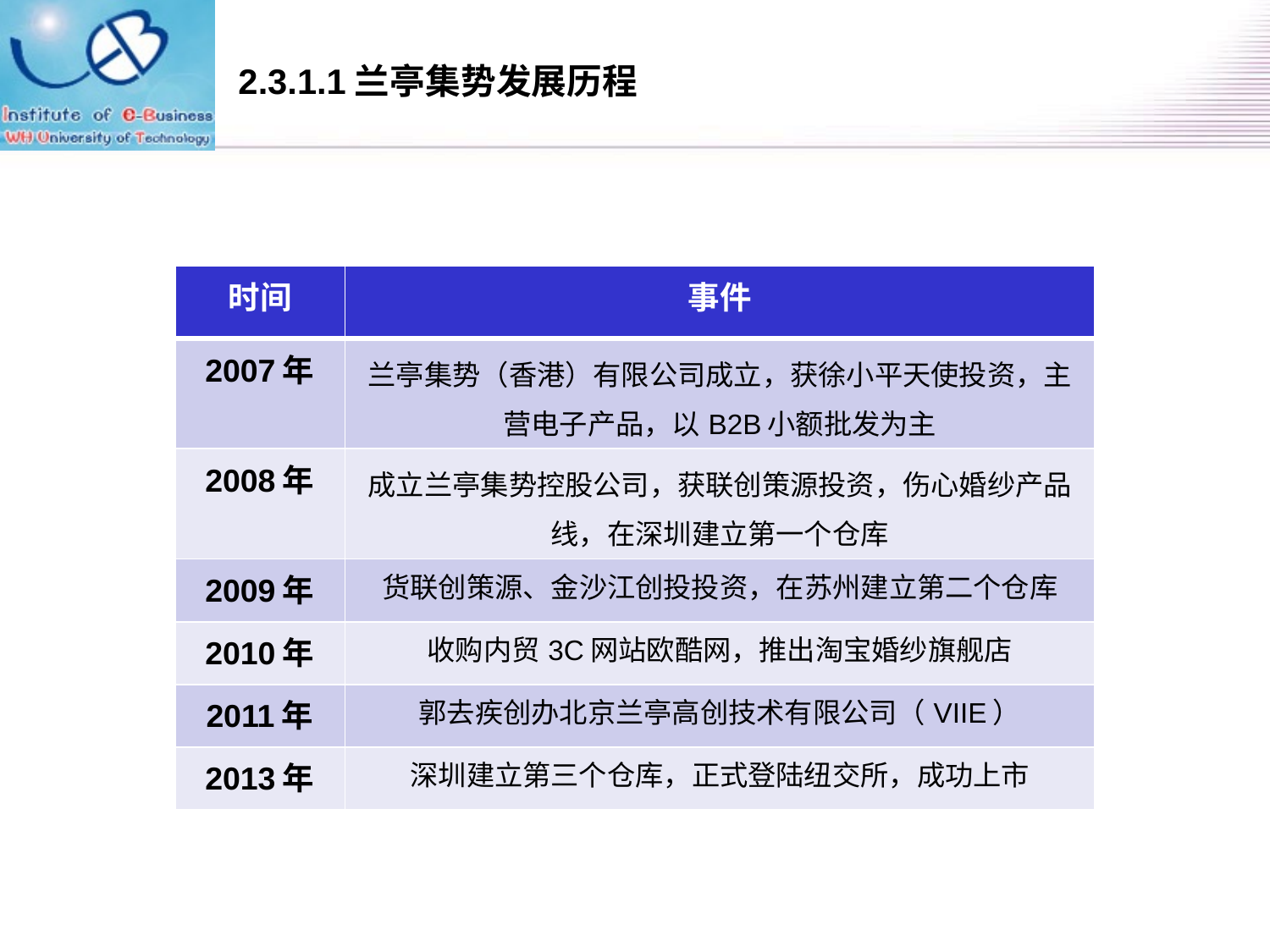

# 2.3.1.1兰亭集势发展历程
| 时间 | 事件 |
| --- | --- |
| 2007年 | 兰亭集势（香港）有限公司成立，获徐小平天使投资，主营电子产品，以B2B小额批发为主 |
| 2008年 | 成立兰亭集势控股公司，获联创策源投资，伤心婚纱产品线，在深圳建立第一个仓库 |
| 2009年 | 货联创策源、金沙江创投投资，在苏州建立第二个仓库 |
| 2010年 | 收购内贸3C网站欧酷网，推出淘宝婚纱旗舰店 |
| 2011年 | 郭去疾创办北京兰亭高创技术有限公司（VIIE） |
| 2013年 | 深圳建立第三个仓库，正式登陆纽交所，成功上市 |